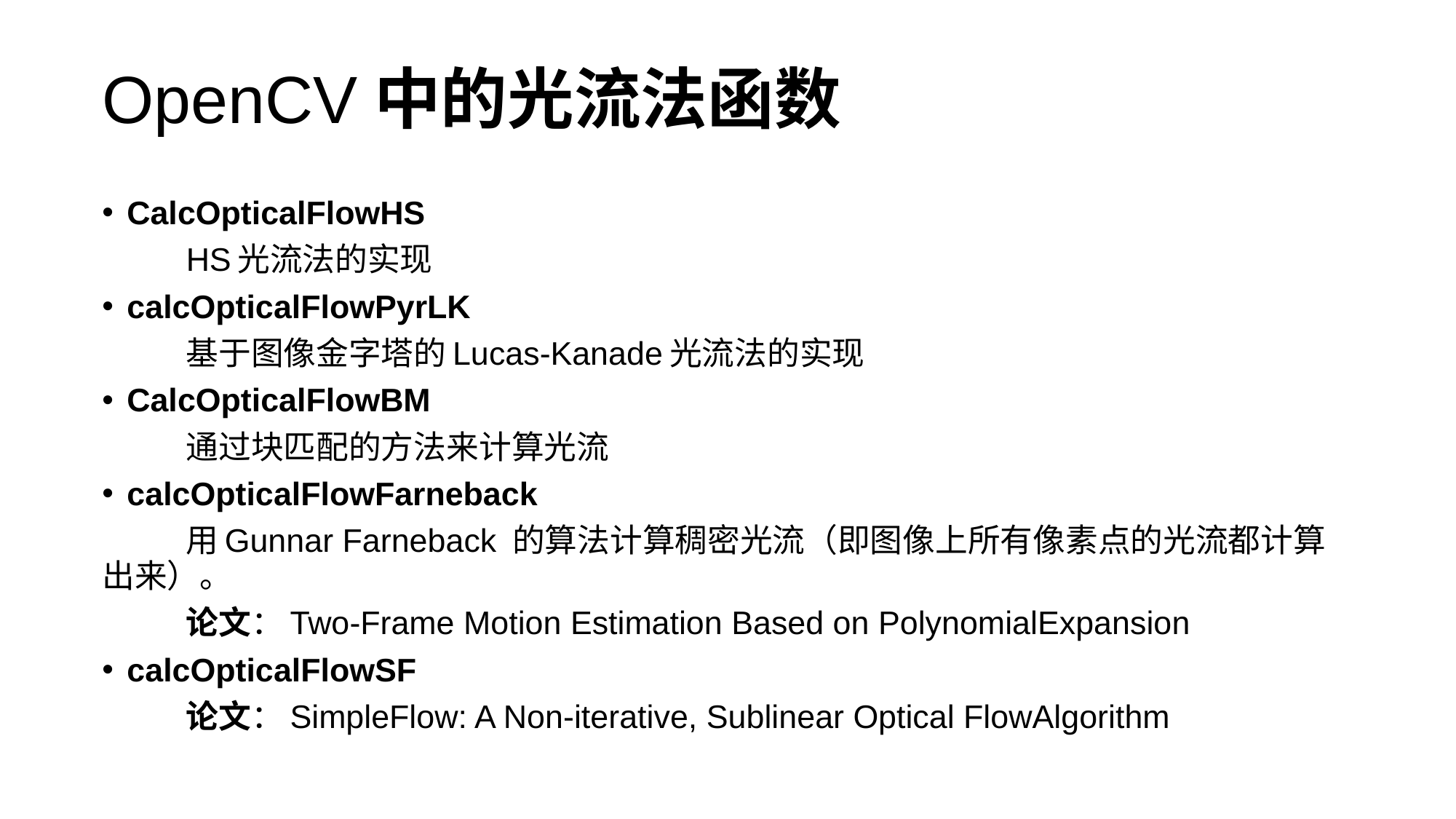

# OpenCV中的光流法函数
CalcOpticalFlowHS
	HS光流法的实现
calcOpticalFlowPyrLK
	基于图像金字塔的Lucas-Kanade光流法的实现
CalcOpticalFlowBM
	通过块匹配的方法来计算光流
calcOpticalFlowFarneback
	用Gunnar Farneback 的算法计算稠密光流（即图像上所有像素点的光流都计算出来）。
	论文：Two-Frame Motion Estimation Based on PolynomialExpansion
calcOpticalFlowSF
	论文：SimpleFlow: A Non-iterative, Sublinear Optical FlowAlgorithm